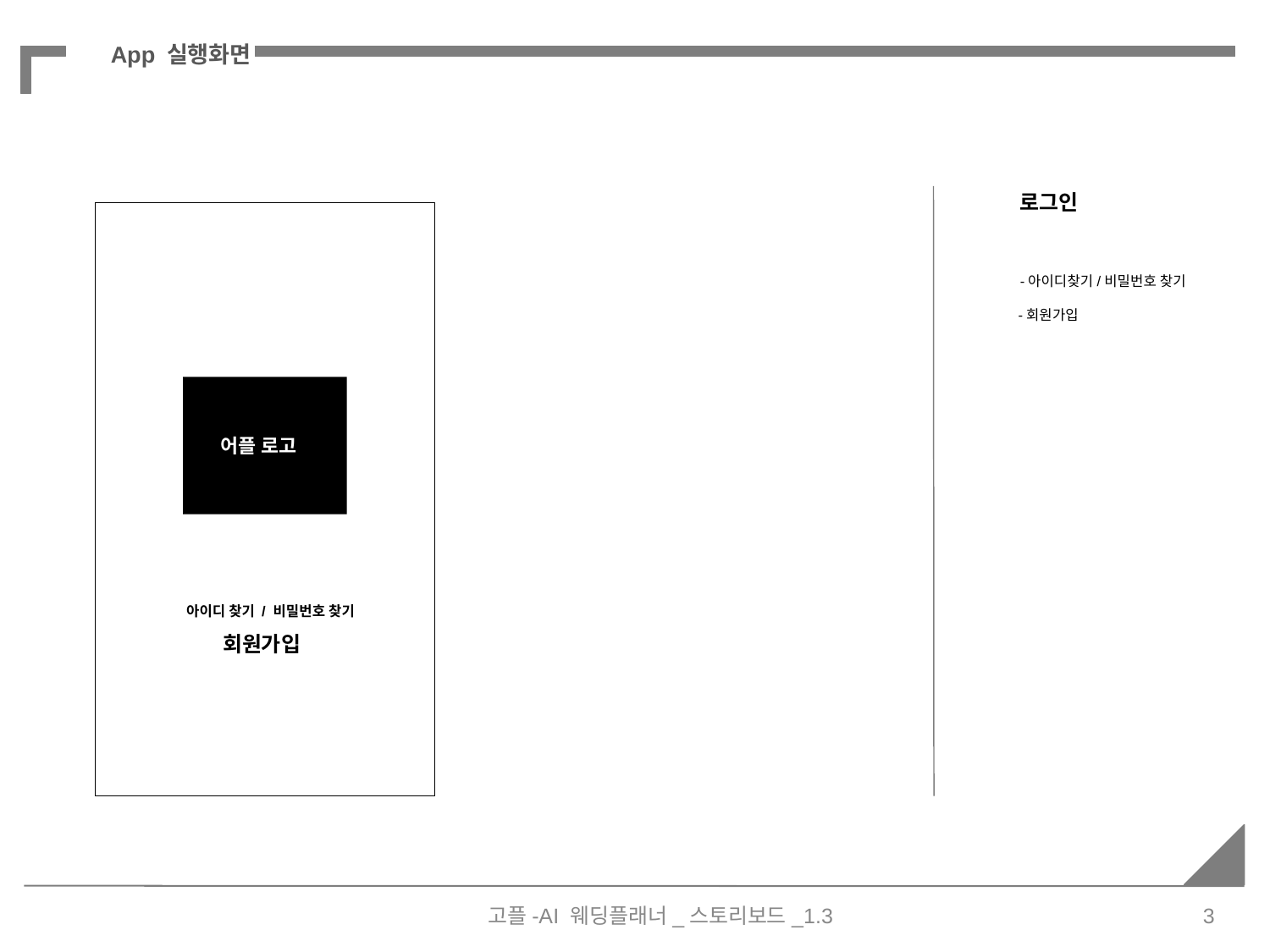

App 실행화면

로그인

아이디 찾기 / 비밀번호 찾기
-아이디찾기/비밀번호 찾기
-회원가입

어플 로고
회원가입

고플-AI 웨딩플래너_스토리보드_1.3	3